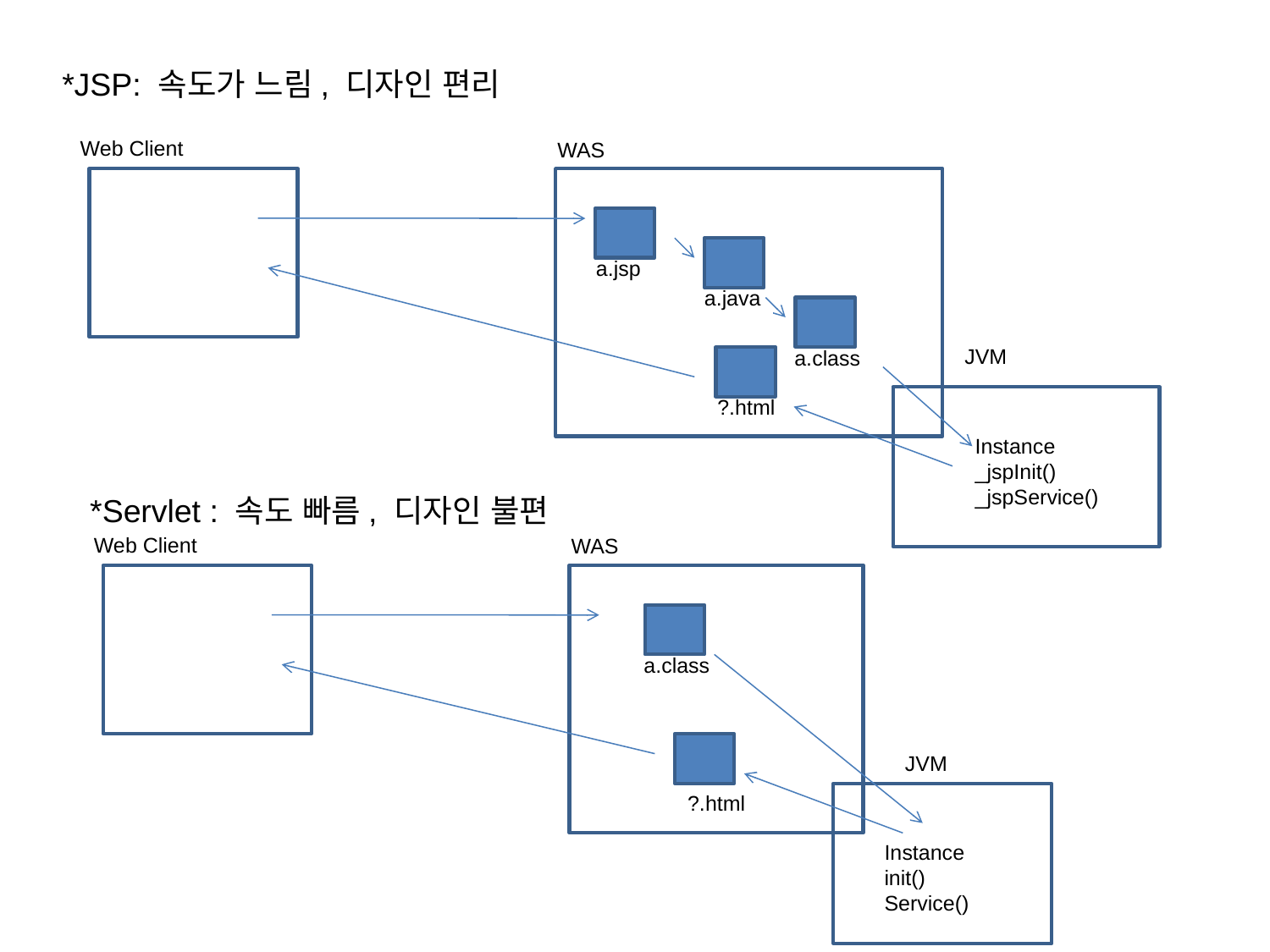

*JSP: 속도가 느림, 디자인 편리
Web Client
WAS

a.jsp
a.java

JVM
a.class

?.html
Instance
_jspInit()
_jspService()
*Servlet : 속도 빠름, 디자인 불편
Web Client
WAS

a.class

JVM
?.html

Instance
init()
Service()